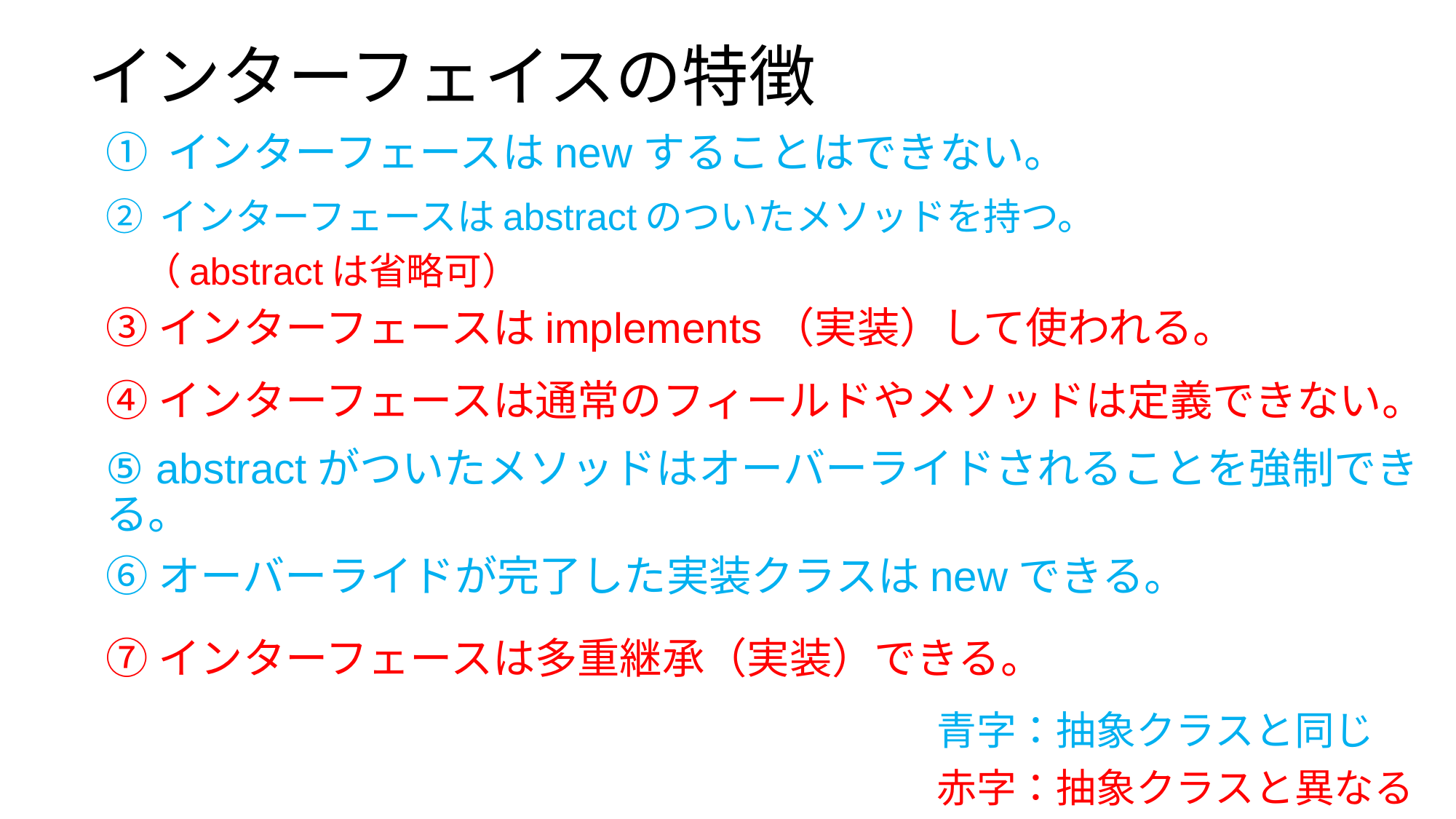

# インターフェイスの特徴
① インターフェースはnewすることはできない。
② インターフェースはabstractのついたメソッドを持つ。
　（abstractは省略可）
③インターフェースはimplements（実装）して使われる。
④インターフェースは通常のフィールドやメソッドは定義できない。
⑤ abstractがついたメソッドはオーバーライドされることを強制できる。
⑥オーバーライドが完了した実装クラスはnewできる。
⑦インターフェースは多重継承（実装）できる。
青字：抽象クラスと同じ
赤字：抽象クラスと異なる